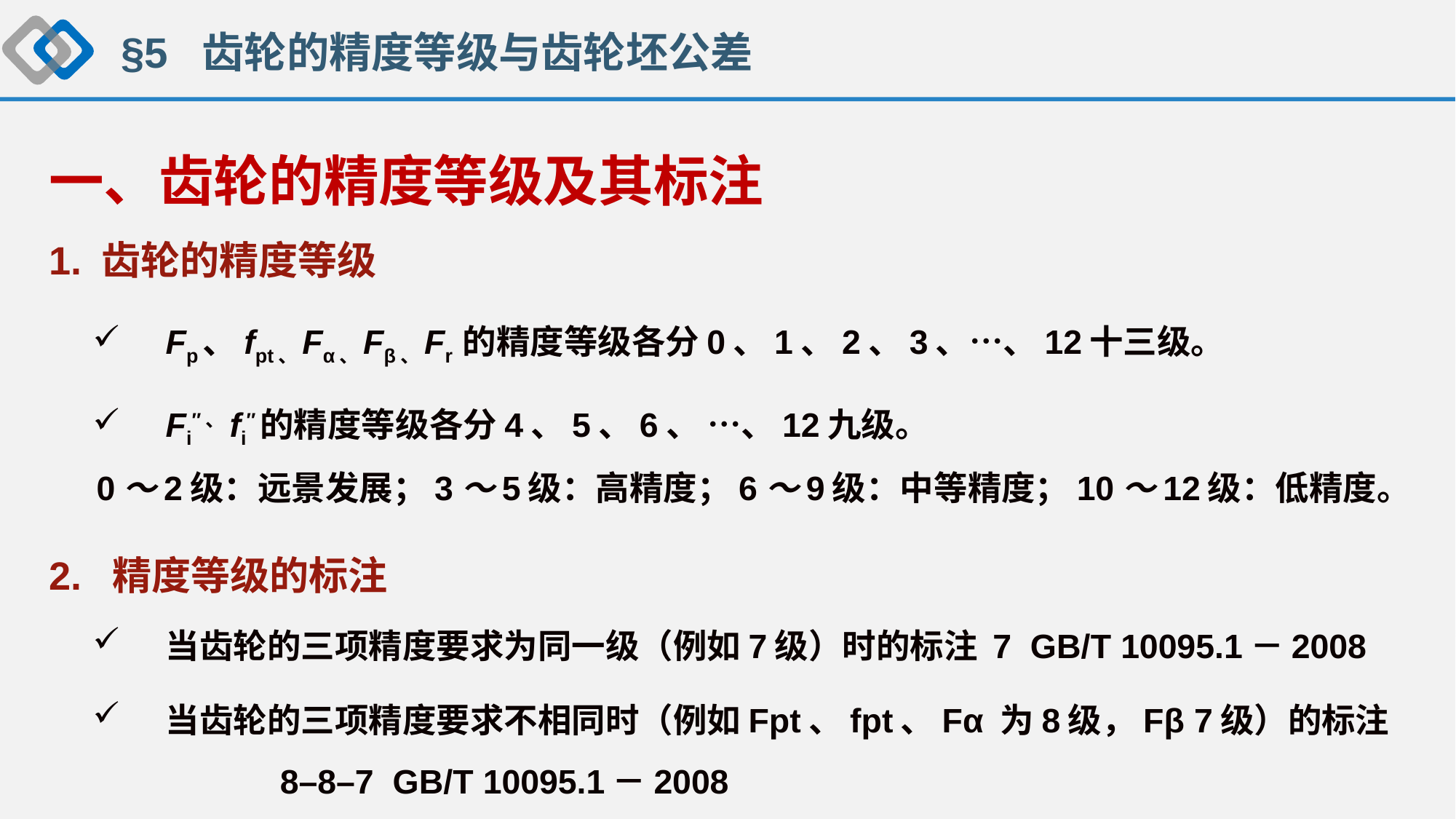

# §5  齿轮的精度等级与齿轮坯公差
一、齿轮的精度等级及其标注
1. 齿轮的精度等级
Fp、fpt、Fα、Fβ、Fr 的精度等级各分0、1、2、3、…、12十三级。
Fi″、fi″的精度等级各分4、5、6、 …、12九级。
     0～2级：远景发展；3～5级：高精度；6～9级：中等精度；10～12级：低精度。
2.  精度等级的标注
当齿轮的三项精度要求为同一级（例如7级）时的标注 7  GB/T 10095.1－2008
当齿轮的三项精度要求不相同时（例如Fpt、fpt、Fα 为8级，Fβ 7级）的标注                   8–8–7  GB/T 10095.1－2008